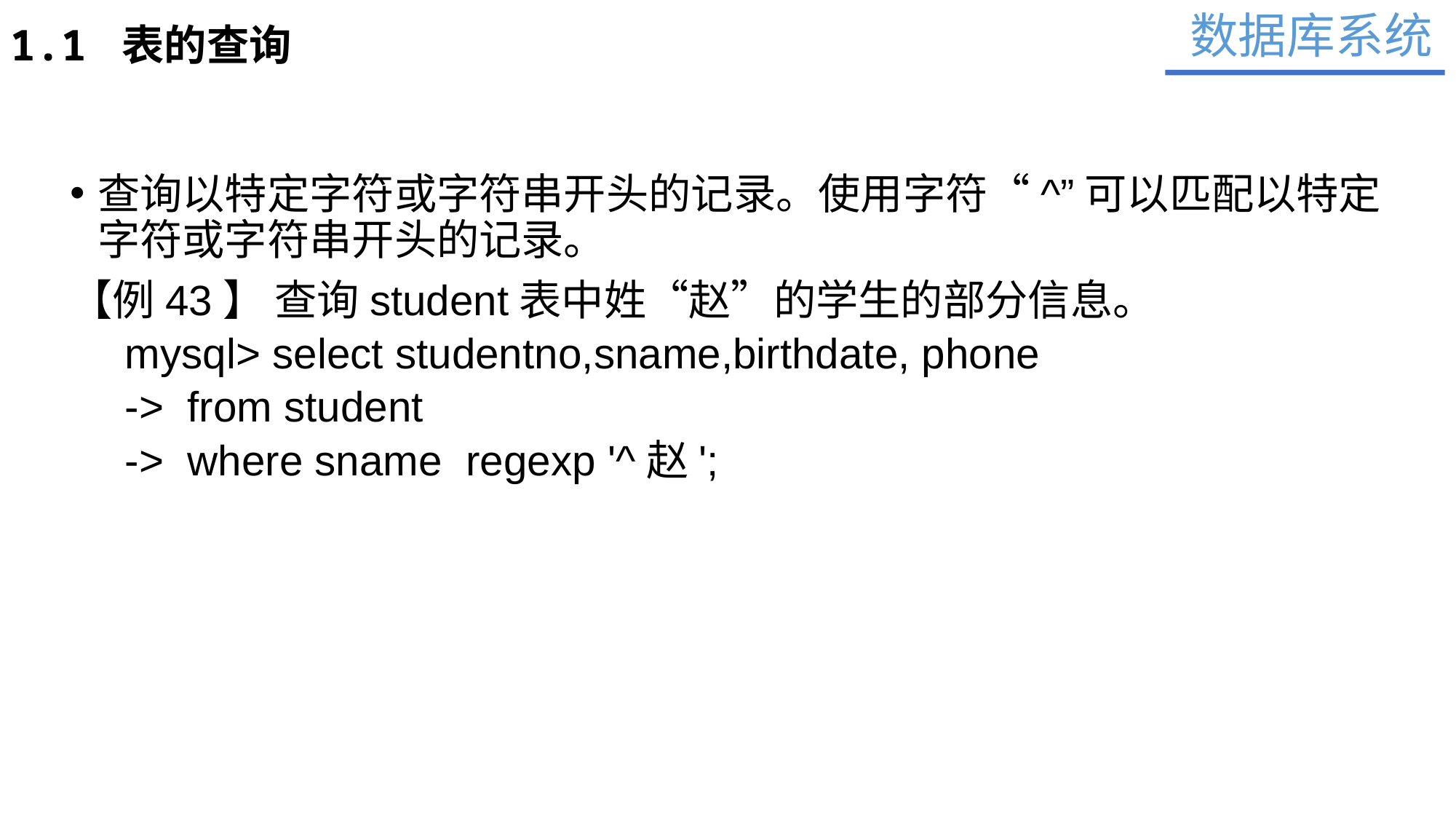

数据库系统
1.1 表的查询

查询以特定字符或字符串开头的记录。使用字符“^”可以匹配以特定字符或字符串开头的记录。
【例43】 查询student表中姓“赵”的学生的部分信息。
mysql> select studentno,sname,birthdate, phone
->  from student
->  where sname  regexp '^赵';